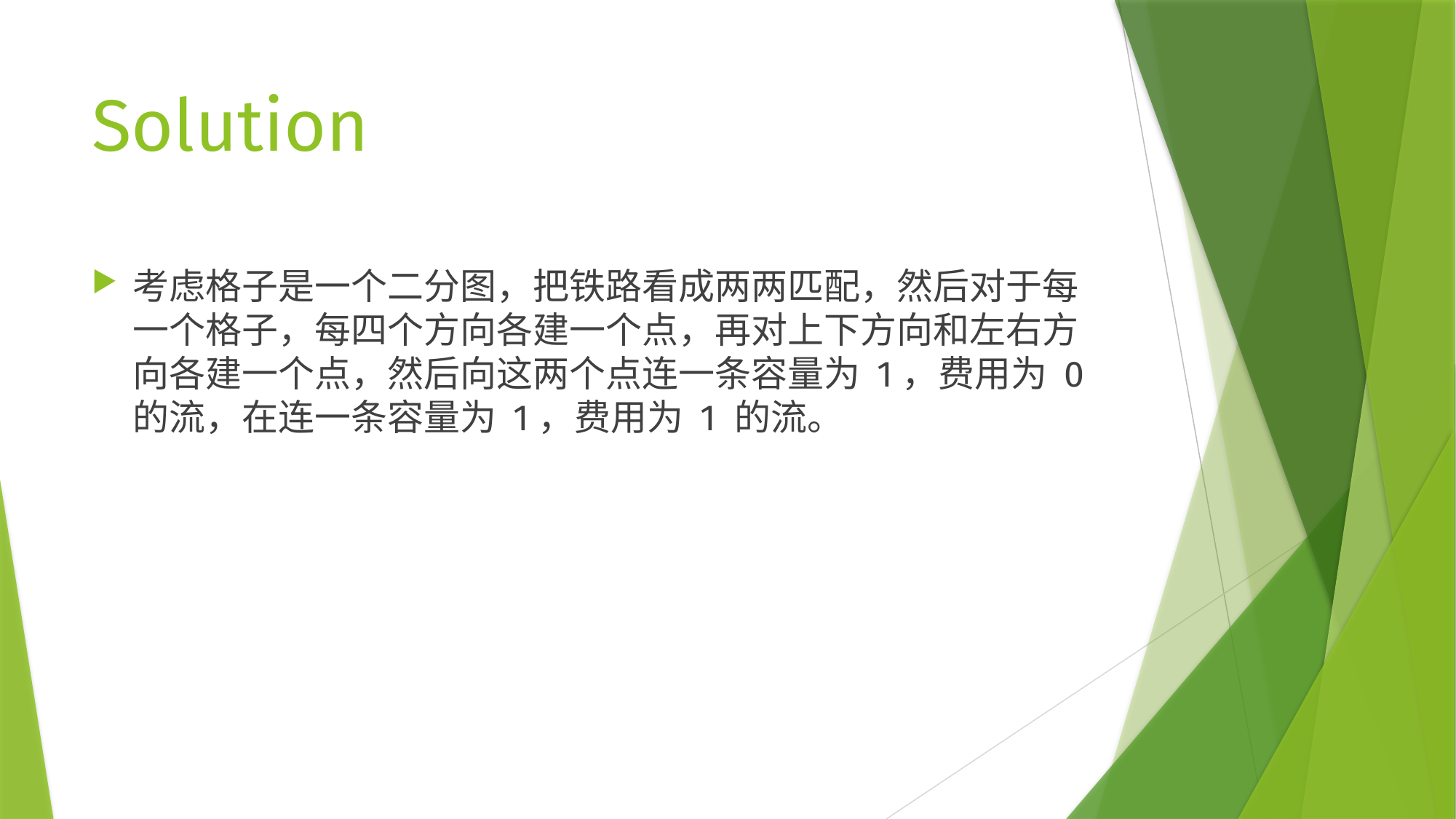

# Solution
考虑格子是一个二分图，把铁路看成两两匹配，然后对于每一个格子，每四个方向各建一个点，再对上下方向和左右方向各建一个点，然后向这两个点连一条容量为 1，费用为 0 的流，在连一条容量为 1，费用为 1 的流。